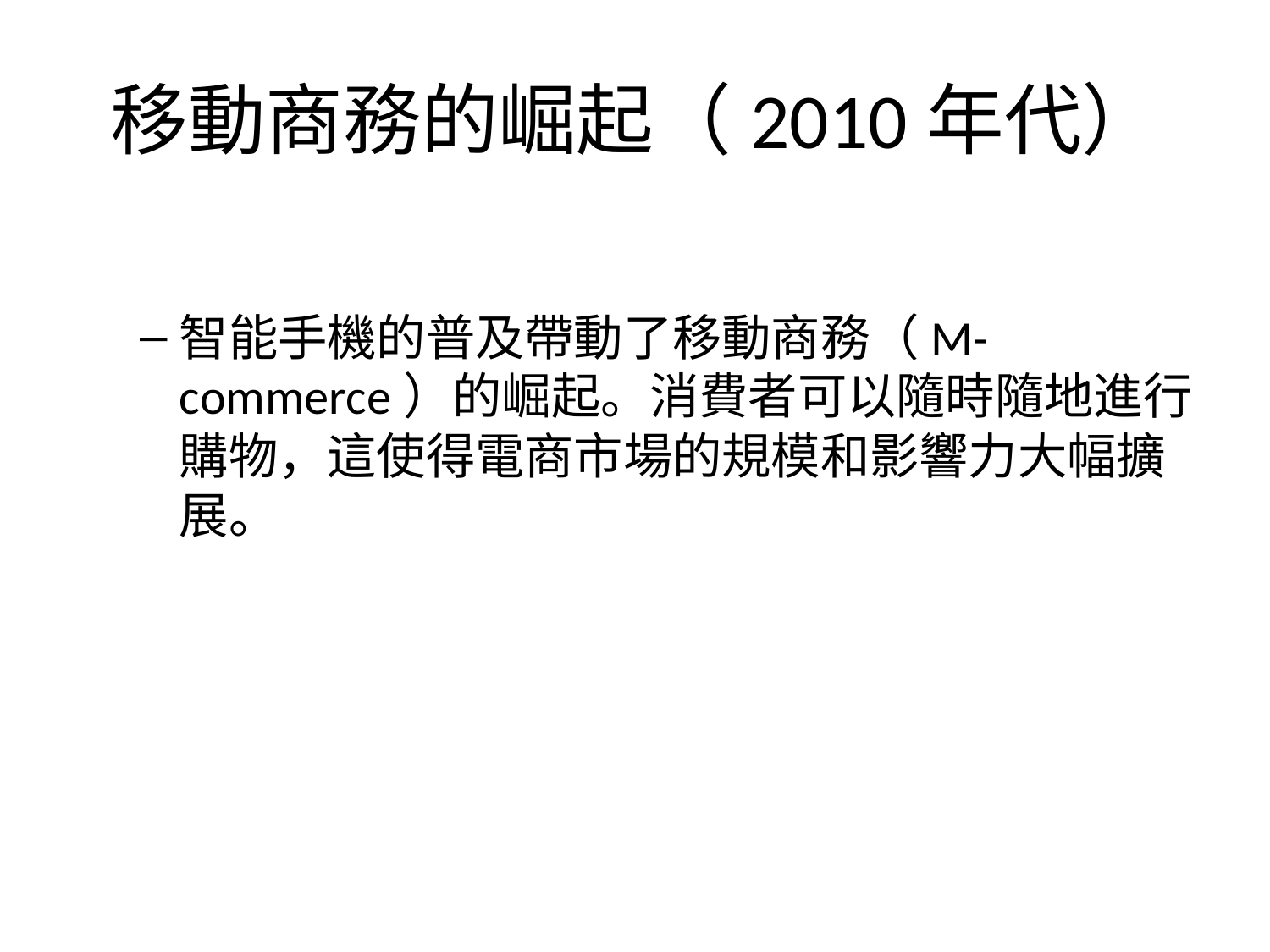

# 移動商務的崛起（2010年代）

智能手機的普及帶動了移動商務（M-commerce）的崛起。消費者可以隨時隨地進行購物，這使得電商市場的規模和影響力大幅擴展。